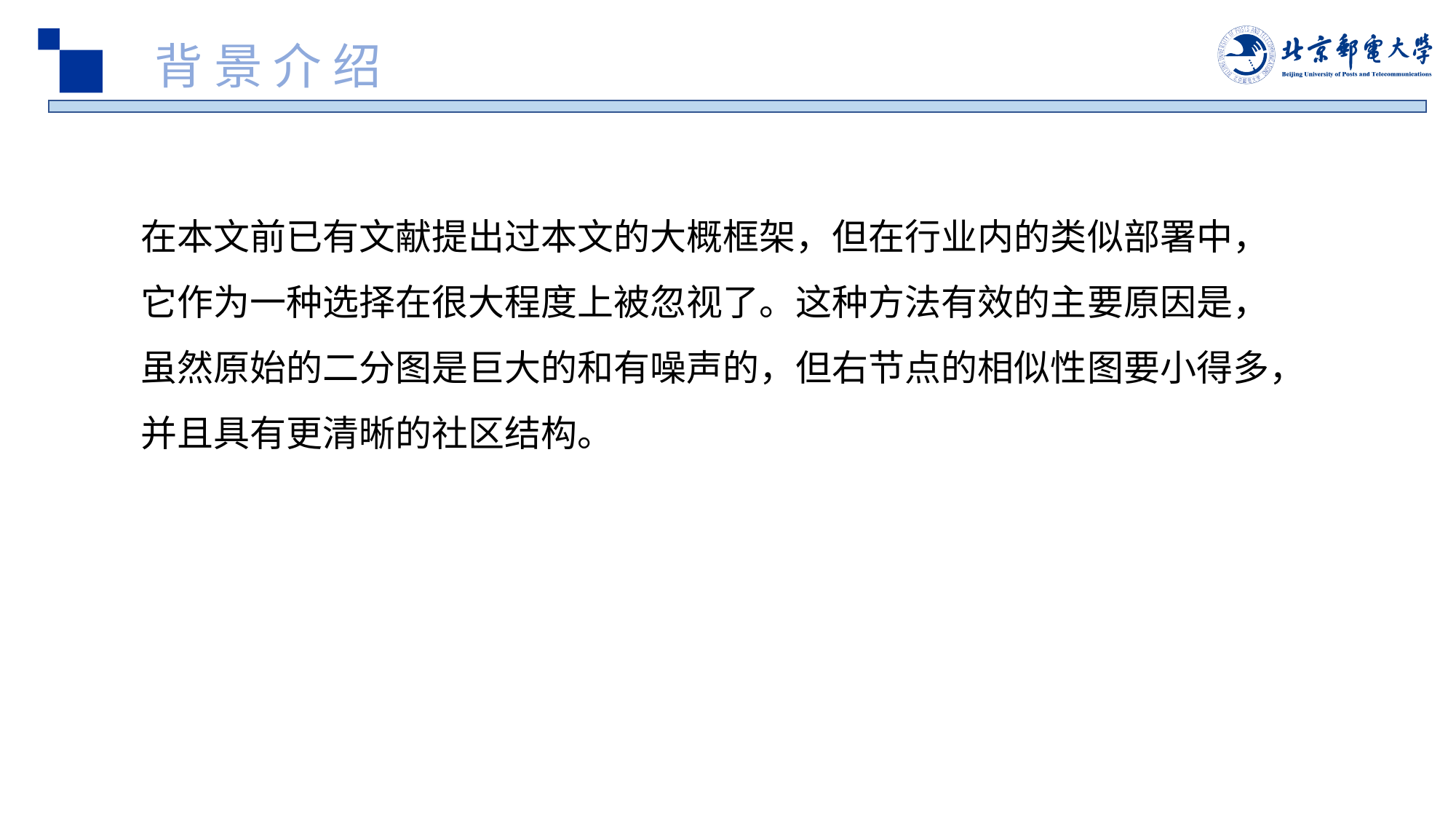

背 景 介 绍

在本文前已有文献提出过本文的大概框架，但在行业内的类似部署中，它作为一种选择在很大程度上被忽视了。这种方法有效的主要原因是，虽然原始的二分图是巨大的和有噪声的，但右节点的相似性图要小得多，并且具有更清晰的社区结构。